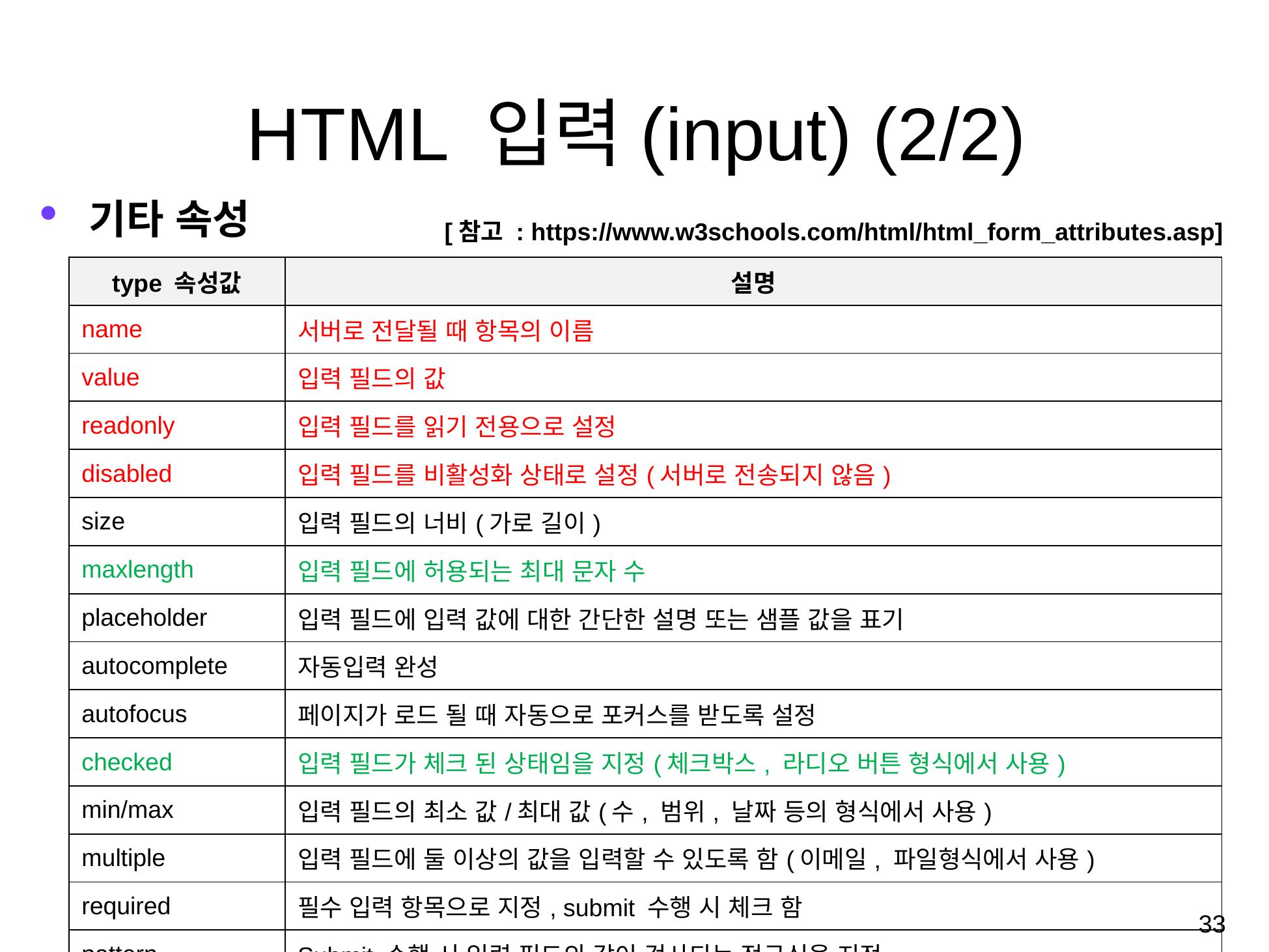

HTML 입력(input) (2/2)
기타 속성
[참고 : https://www.w3schools.com/html/html_form_attributes.asp]
| type 속성값 | 설명 |
| --- | --- |
| name | 서버로 전달될 때 항목의 이름 |
| value | 입력 필드의 값 |
| readonly | 입력 필드를 읽기 전용으로 설정 |
| disabled | 입력 필드를 비활성화 상태로 설정(서버로 전송되지 않음) |
| size | 입력 필드의 너비(가로 길이) |
| maxlength | 입력 필드에 허용되는 최대 문자 수 |
| placeholder | 입력 필드에 입력 값에 대한 간단한 설명 또는 샘플 값을 표기 |
| autocomplete | 자동입력 완성 |
| autofocus | 페이지가 로드 될 때 자동으로 포커스를 받도록 설정 |
| checked | 입력 필드가 체크 된 상태임을 지정(체크박스, 라디오 버튼 형식에서 사용) |
| min/max | 입력 필드의 최소 값/최대 값(수, 범위, 날짜 등의 형식에서 사용) |
| multiple | 입력 필드에 둘 이상의 값을 입력할 수 있도록 함(이메일, 파일형식에서 사용) |
| required | 필수 입력 항목으로 지정, submit 수행 시 체크 함 |
| pattern | Submit 수행 시 입력 필드의 값이 검사되는 정규식을 지정 |
33